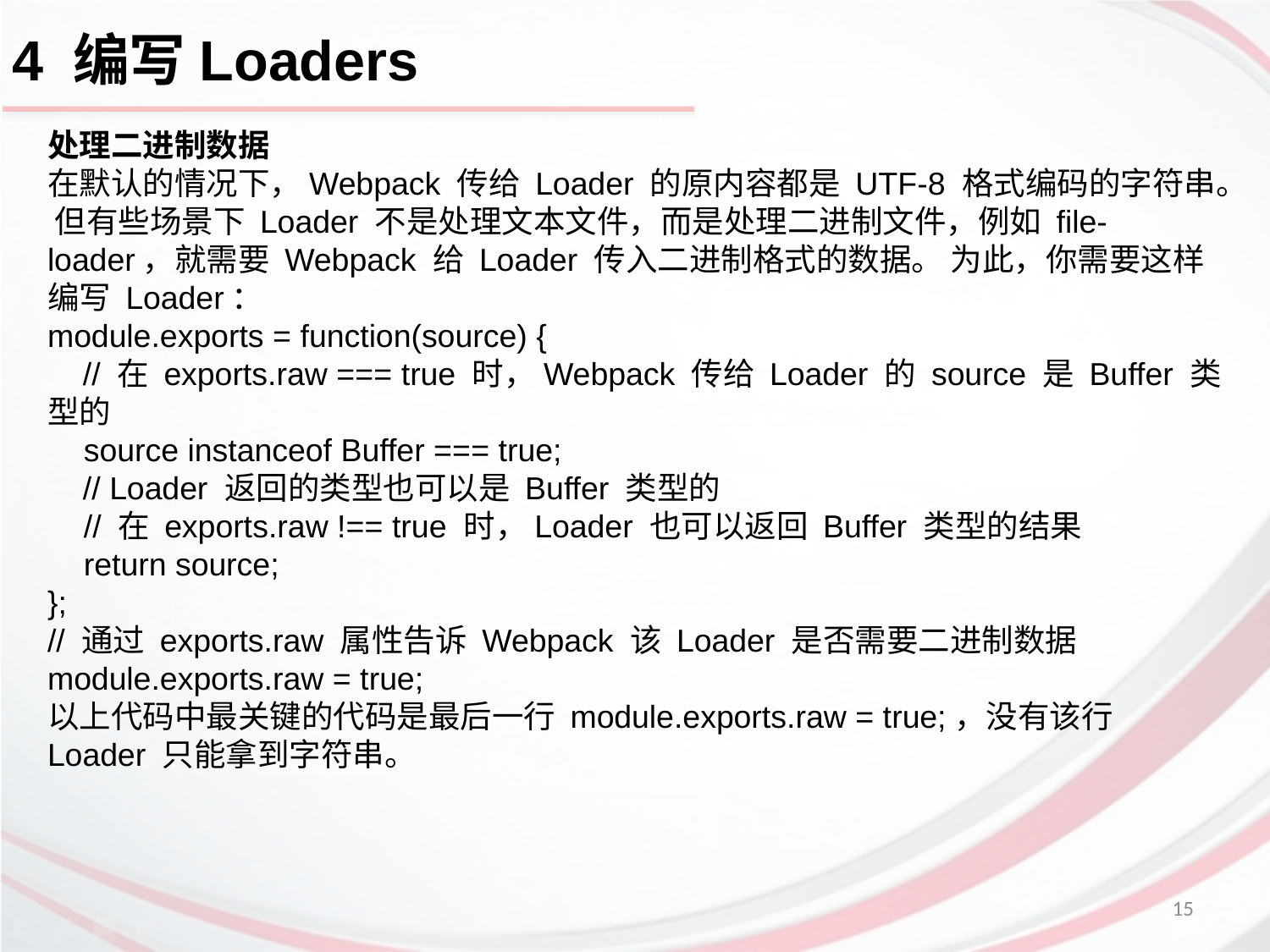

4 编写Loaders
处理二进制数据
在默认的情况下，Webpack 传给 Loader 的原内容都是 UTF-8 格式编码的字符串。 但有些场景下 Loader 不是处理文本文件，而是处理二进制文件，例如 file-loader，就需要 Webpack 给 Loader 传入二进制格式的数据。 为此，你需要这样编写 Loader：
module.exports = function(source) {
    // 在 exports.raw === true 时，Webpack 传给 Loader 的 source 是 Buffer 类型的
    source instanceof Buffer === true;
    // Loader 返回的类型也可以是 Buffer 类型的
    // 在 exports.raw !== true 时，Loader 也可以返回 Buffer 类型的结果
    return source;
};
// 通过 exports.raw 属性告诉 Webpack 该 Loader 是否需要二进制数据
module.exports.raw = true;
以上代码中最关键的代码是最后一行 module.exports.raw = true;，没有该行 Loader 只能拿到字符串。
15